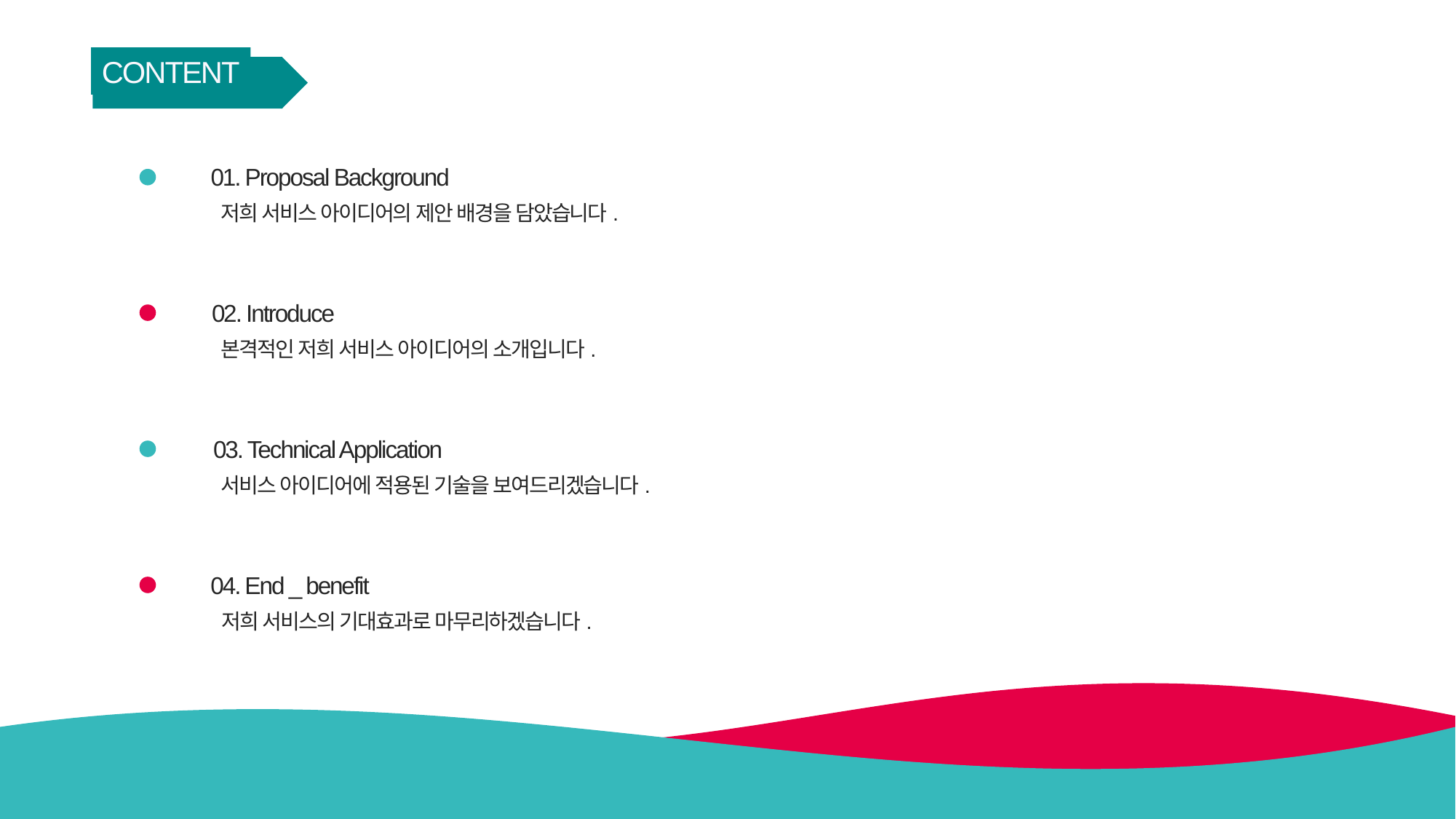

CONTENT

01. Proposal Background

저희 서비스 아이디어의 제안 배경을 담았습니다.
02. Introduce

본격적인 저희 서비스 아이디어의 소개입니다.
03. Technical Application

서비스 아이디어에 적용된 기술을 보여드리겠습니다.
04. End _ benefit

저희 서비스의 기대효과로 마무리하겠습니다.